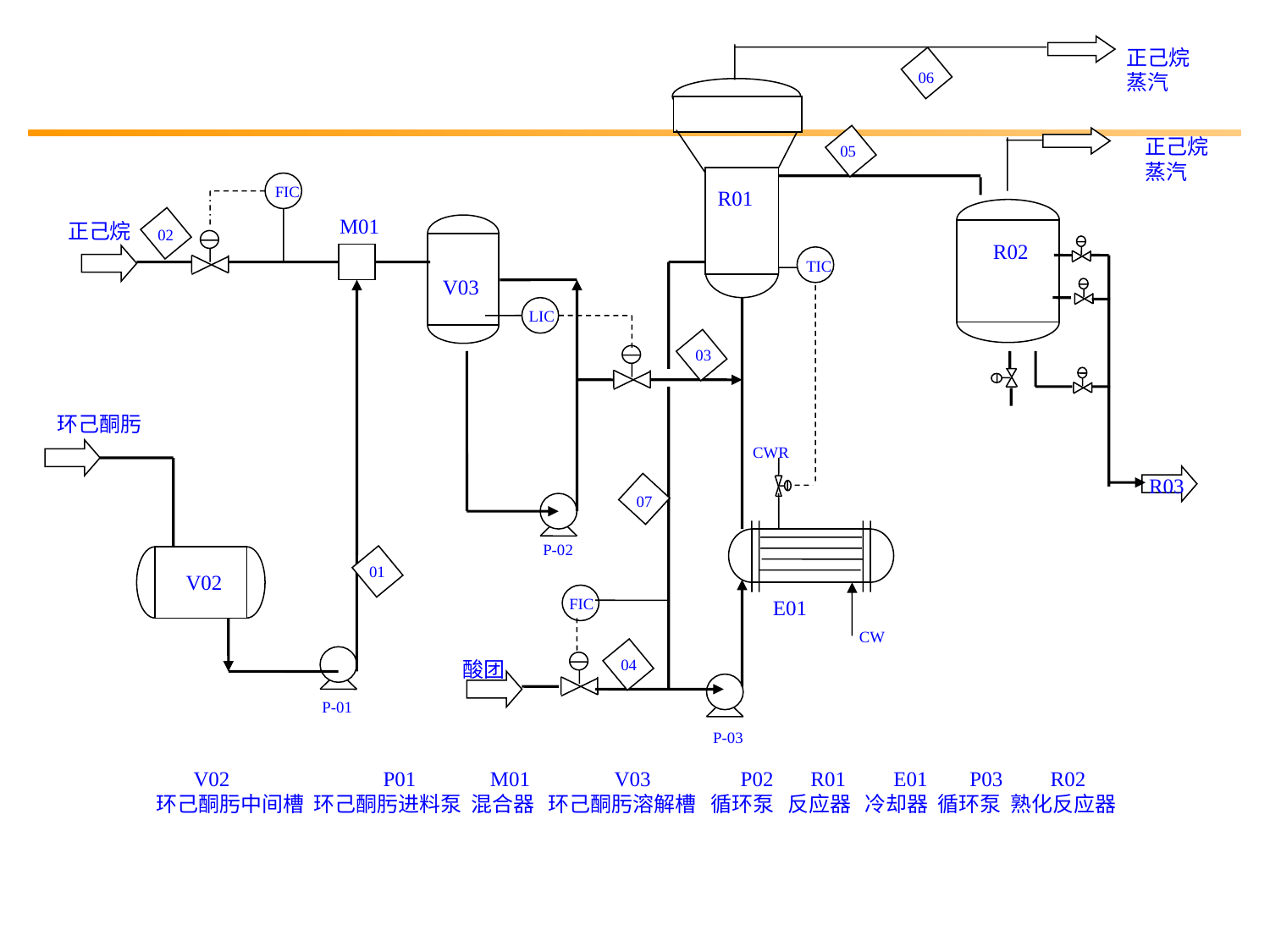

正己烷蒸汽
06

05

FIC
R01

M01

正己烷
02

R02

TIC
V03

LIC
03

环己酮肟
CWR

R03
07

07
P-02

01

V02

FIC
E01

CW

04

酸团
P-01

P-03
正己烷蒸汽
       V02                             P01              M01                V03                 P02       R01         E01        P03         R02
环己酮肟中间槽  环己酮肟进料泵  混合器   环己酮肟溶解槽   循环泵   反应器   冷却器  循环泵  熟化反应器